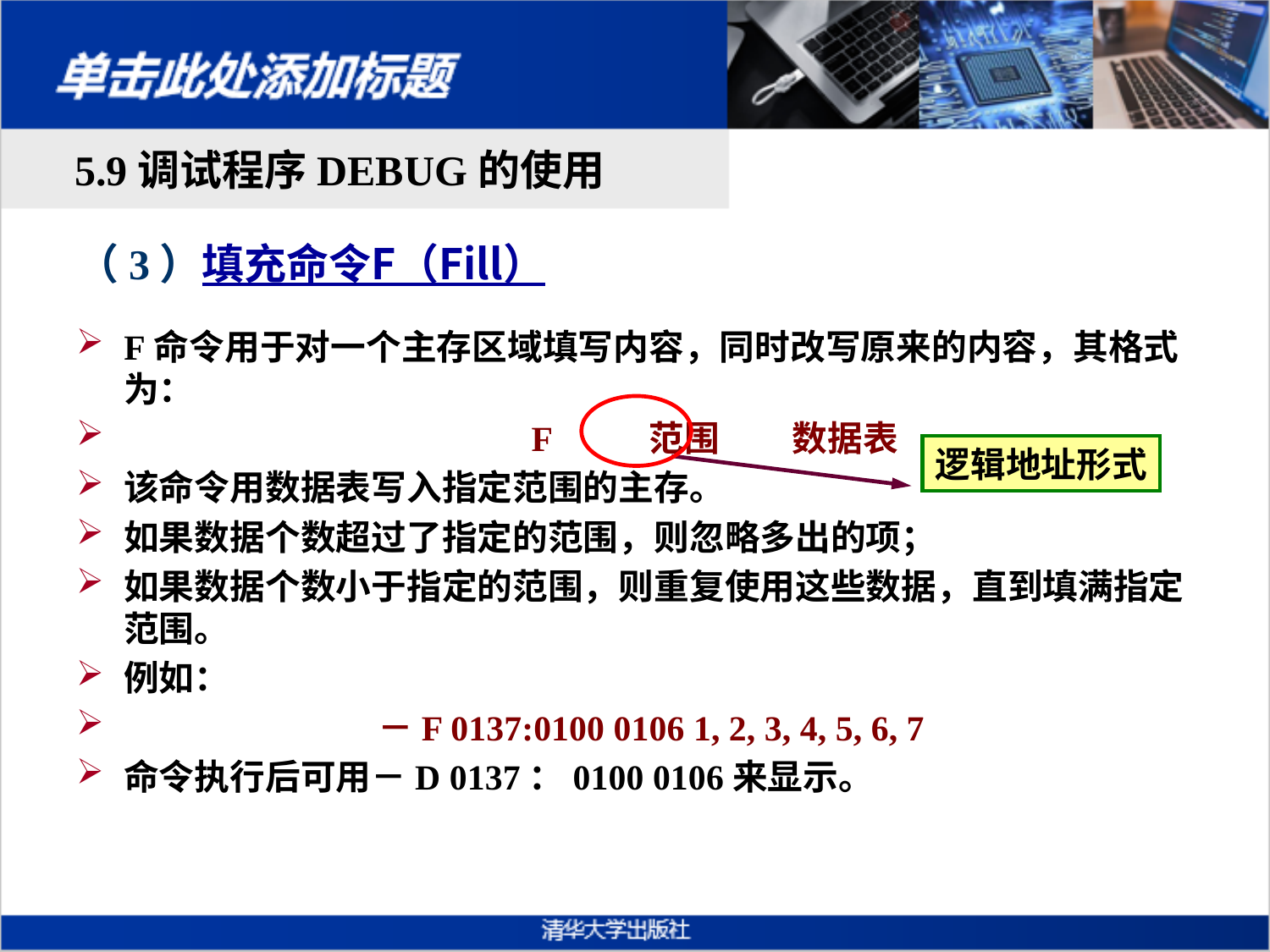

5.9调试程序DEBUG的使用
# （3）填充命令F（Fill）
F命令用于对一个主存区域填写内容，同时改写原来的内容，其格式为：
			   F          范围         数据表
该命令用数据表写入指定范围的主存。
如果数据个数超过了指定的范围，则忽略多出的项；
如果数据个数小于指定的范围，则重复使用这些数据，直到填满指定范围。
例如：
		－F 0137:0100 0106 1, 2, 3, 4, 5, 6, 7
命令执行后可用－D 0137：0100 0106来显示。

逻辑地址形式